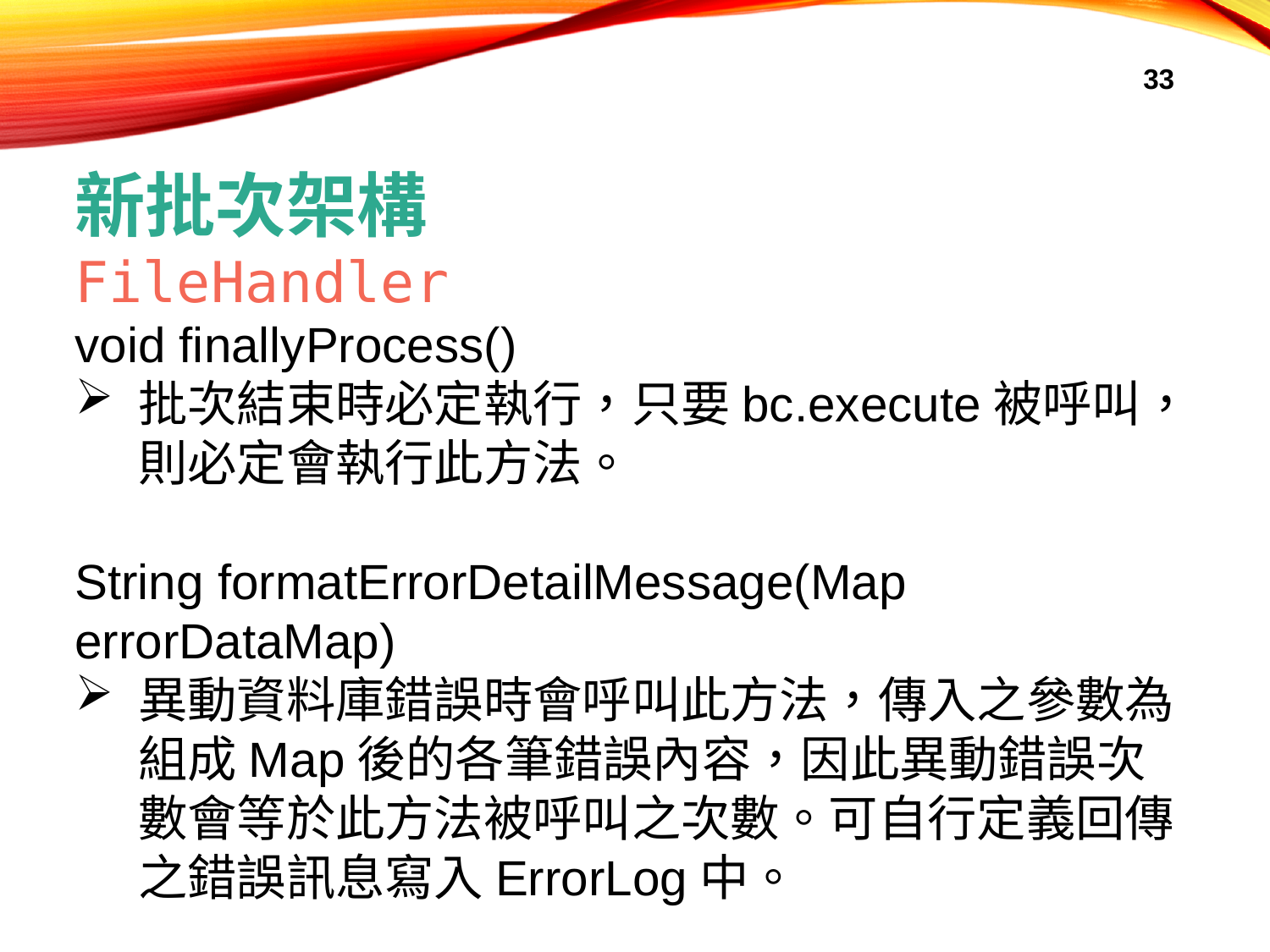

33
新批次架構
FileHandler
void finallyProcess()
批次結束時必定執行，只要bc.execute被呼叫，則必定會執行此方法。

String formatErrorDetailMessage(Map errorDataMap)
異動資料庫錯誤時會呼叫此方法，傳入之參數為組成Map後的各筆錯誤內容，因此異動錯誤次數會等於此方法被呼叫之次數。可自行定義回傳之錯誤訊息寫入ErrorLog中。